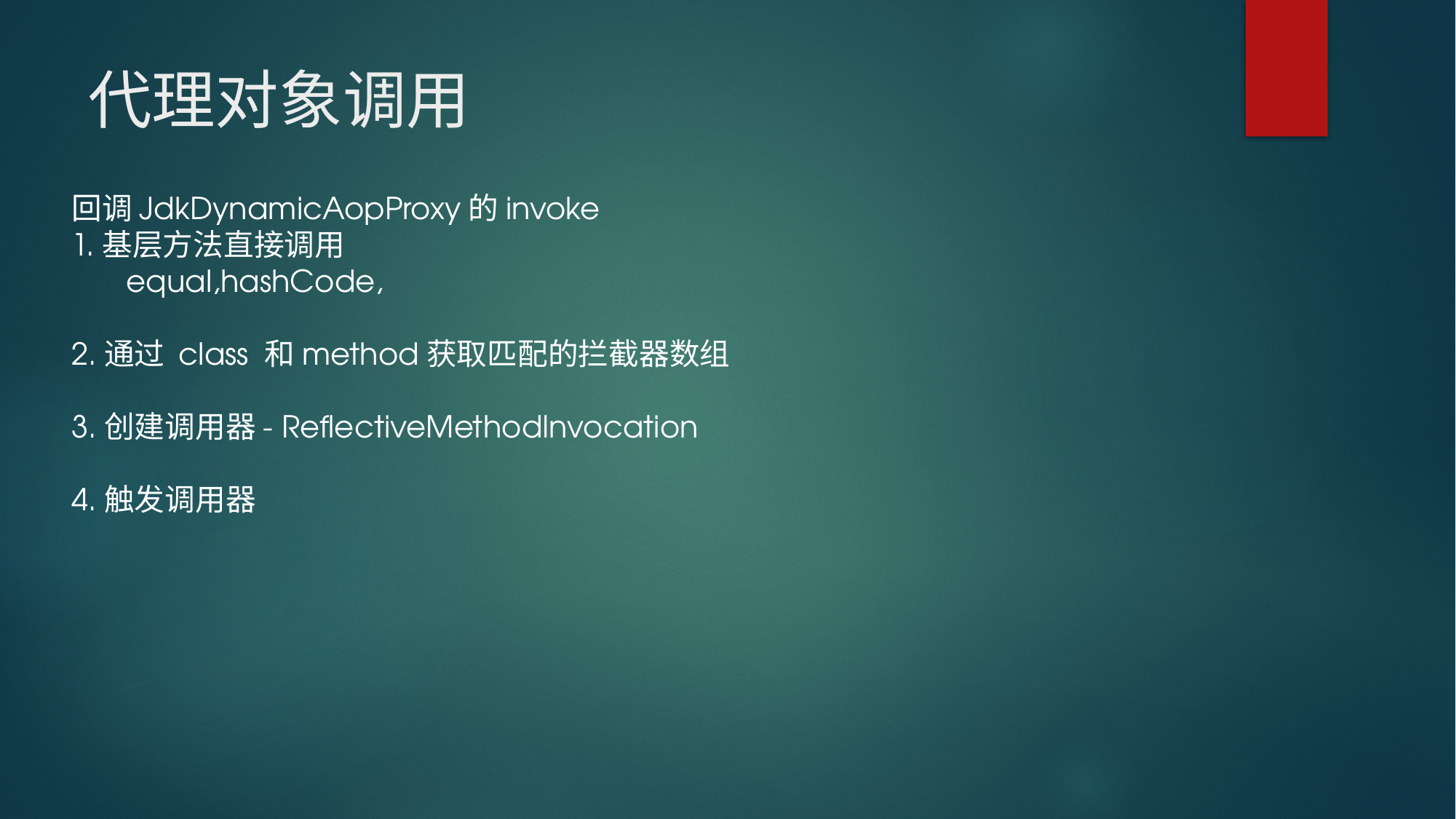

# 代理对象调用
回调JdkDynamicAopProxy的invoke
1.基层方法直接调用
	equal,hashCode,

2.通过 class 和method获取匹配的拦截器数组

3.创建调用器- ReflectiveMethodInvocation

4.触发调用器